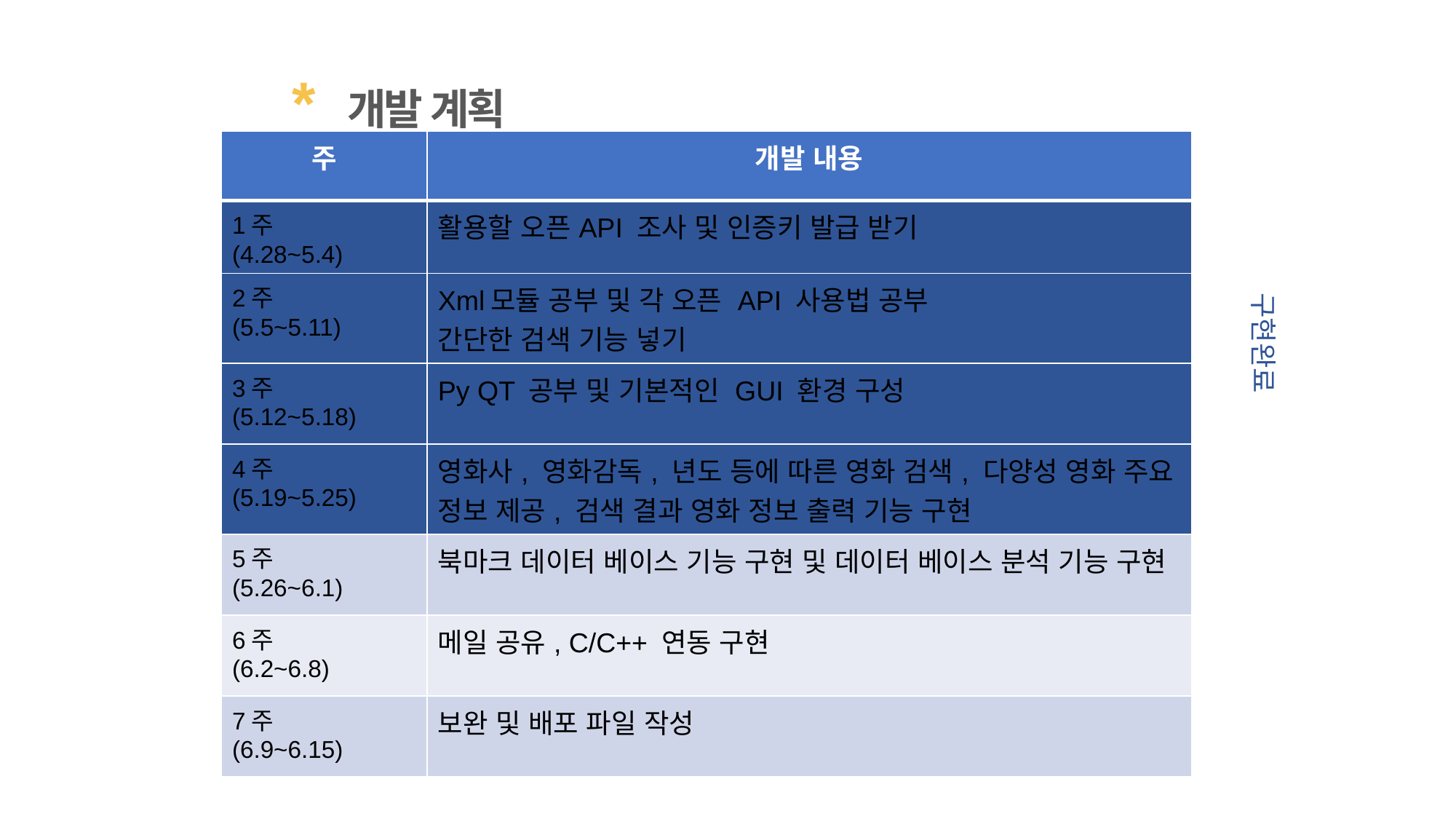

* 개발 계획
| 주 | 개발 내용 |
| --- | --- |
| 1주 (4.28~5.4) | 활용할 오픈API 조사 및 인증키 발급 받기 |
| 2주 (5.5~5.11) | Xml모듈 공부 및 각 오픈 API 사용법 공부 간단한 검색 기능 넣기 |
| 3주 (5.12~5.18) | Py QT 공부 및 기본적인 GUI 환경 구성 |
| 4주 (5.19~5.25) | 영화사, 영화감독, 년도 등에 따른 영화 검색, 다양성 영화 주요 정보 제공, 검색 결과 영화 정보 출력 기능 구현 |
| 5주 (5.26~6.1) | 북마크 데이터 베이스 기능 구현 및 데이터 베이스 분석 기능 구현 |
| 6주 (6.2~6.8) | 메일 공유, C/C++ 연동 구현 |
| 7주 (6.9~6.15) | 보완 및 배포 파일 작성 |
구현완료